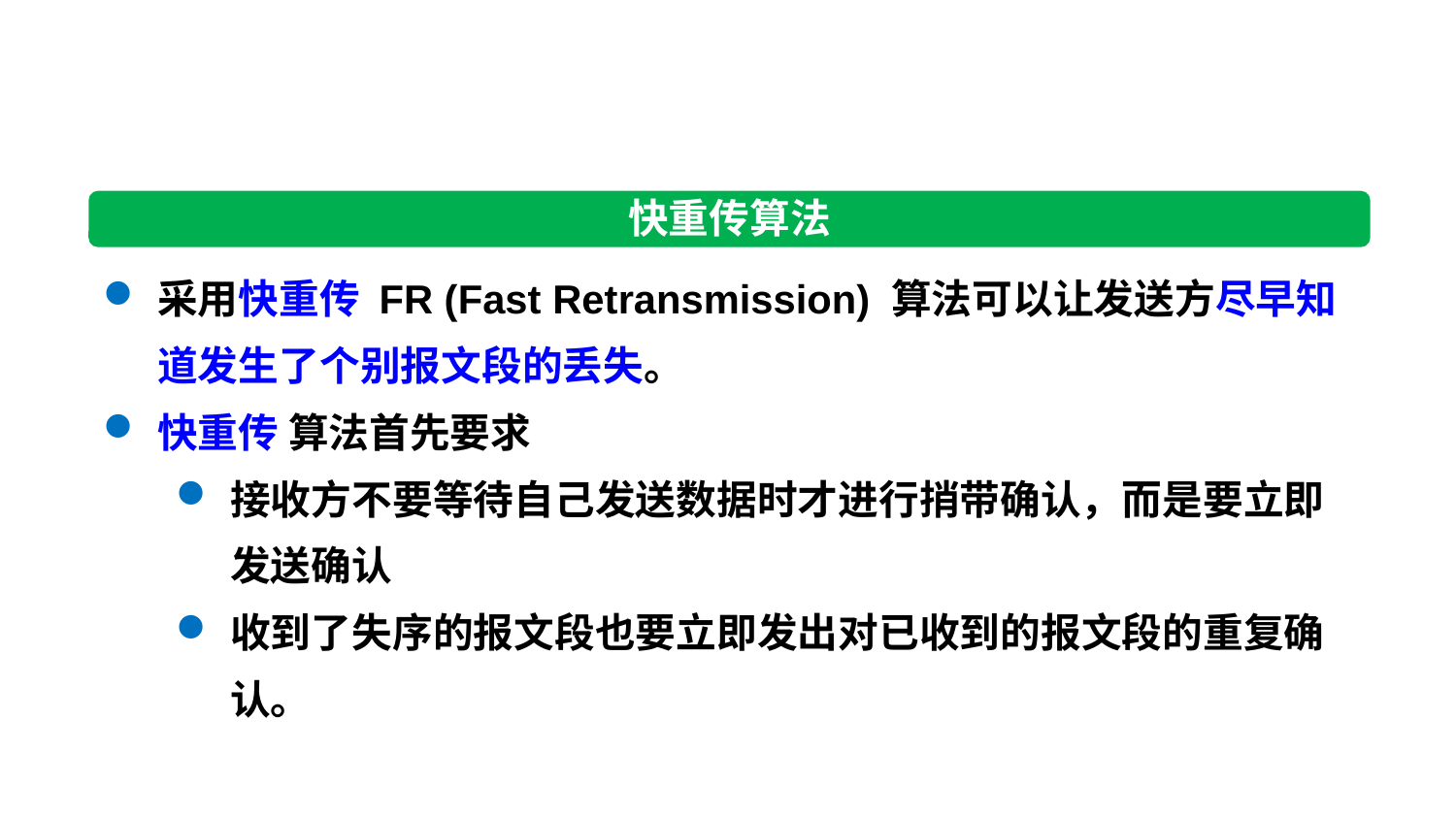

快重传算法

采用快重传 FR (Fast Retransmission) 算法可以让发送方尽早知道发生了个别报文段的丢失。
快重传 算法首先要求
接收方不要等待自己发送数据时才进行捎带确认，而是要立即发送确认
收到了失序的报文段也要立即发出对已收到的报文段的重复确认。
178